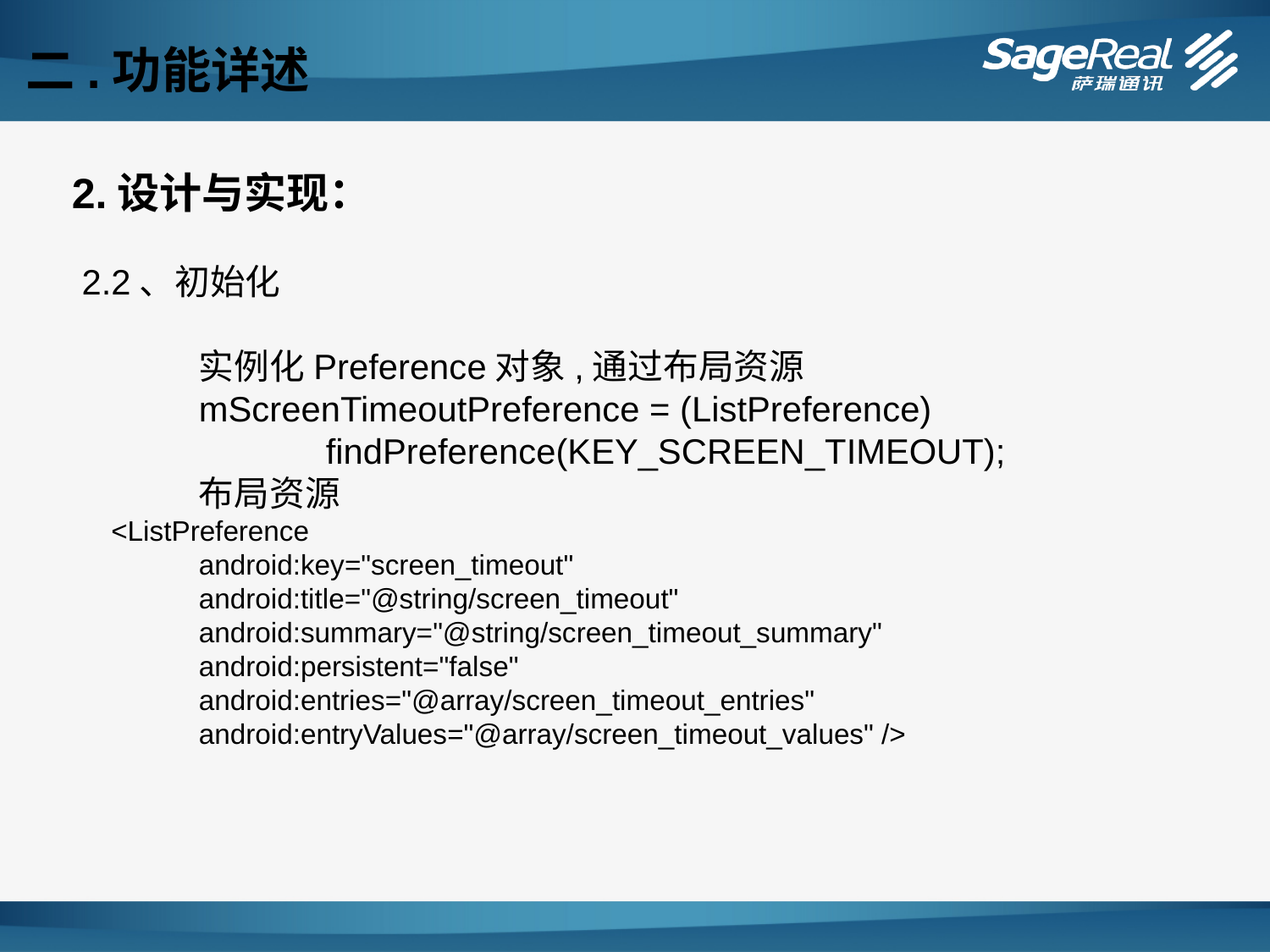

二.功能详述
2.设计与实现：

 2.2、初始化

	实例化Preference对象,通过布局资源
	mScreenTimeoutPreference = (ListPreference)      		findPreference(KEY_SCREEN_TIMEOUT);
	布局资源
     <ListPreference
	android:key="screen_timeout"
	android:title="@string/screen_timeout"
	android:summary="@string/screen_timeout_summary"
	android:persistent="false"
	android:entries="@array/screen_timeout_entries"
	android:entryValues="@array/screen_timeout_values" />